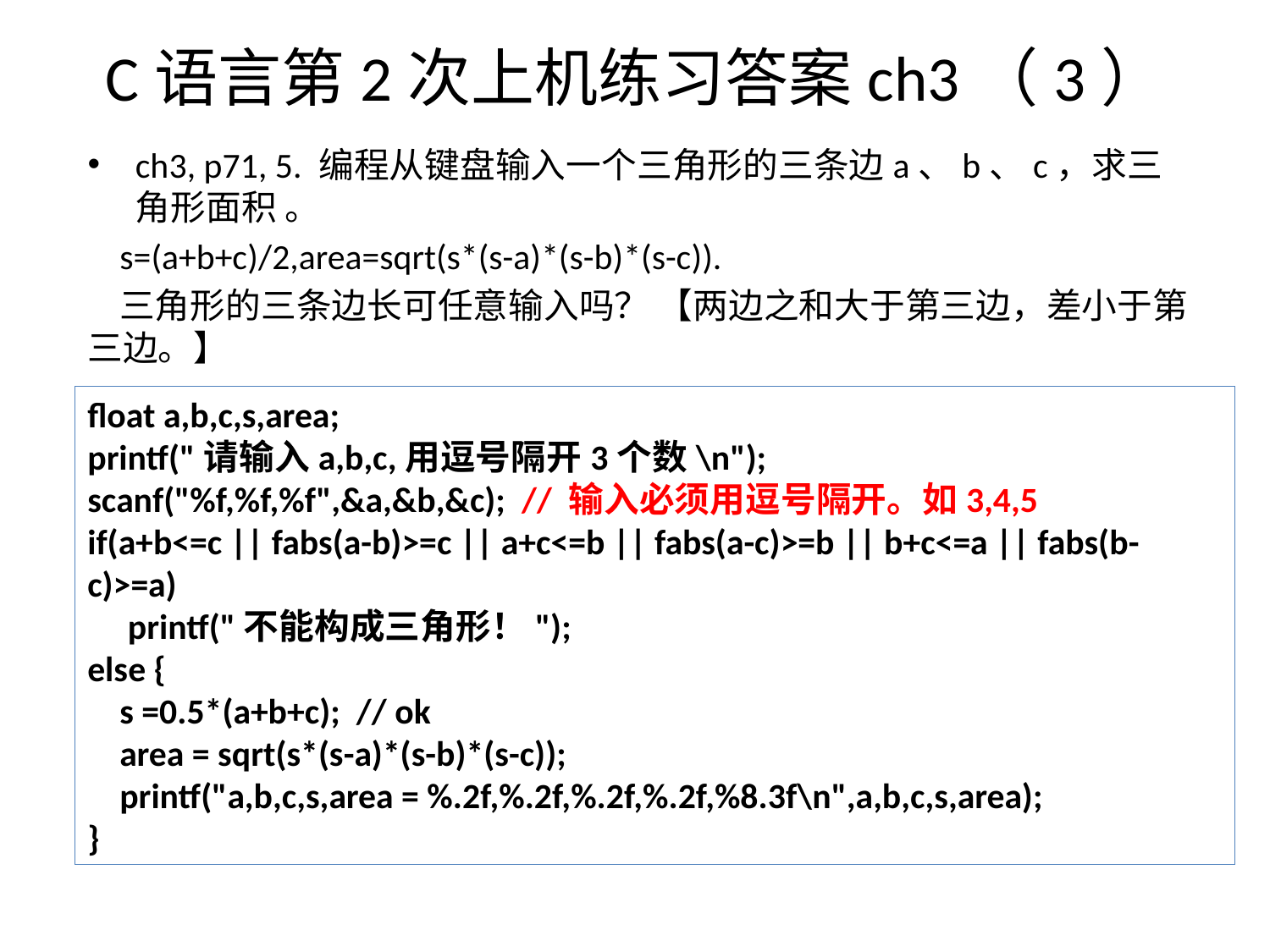

# C语言第2次上机练习答案ch3（3）
ch3, p71, 5. 编程从键盘输入一个三角形的三条边a、b、c，求三角形面积 。
    s=(a+b+c)/2,area=sqrt(s*(s-a)*(s-b)*(s-c)).
   三角形的三条边长可任意输入吗？ 【两边之和大于第三边，差小于第三边。】

float a,b,c,s,area;
printf("请输入a,b,c,用逗号隔开3个数\n");
scanf("%f,%f,%f",&a,&b,&c);  // 输入必须用逗号隔开。如3,4,5
if(a+b<=c || fabs(a-b)>=c || a+c<=b || fabs(a-c)>=b || b+c<=a || fabs(b-c)>=a)
     printf("不能构成三角形！");
else {
    s =0.5*(a+b+c);  // ok
    area = sqrt(s*(s-a)*(s-b)*(s-c));
    printf("a,b,c,s,area = %.2f,%.2f,%.2f,%.2f,%8.3f\n",a,b,c,s,area);
}